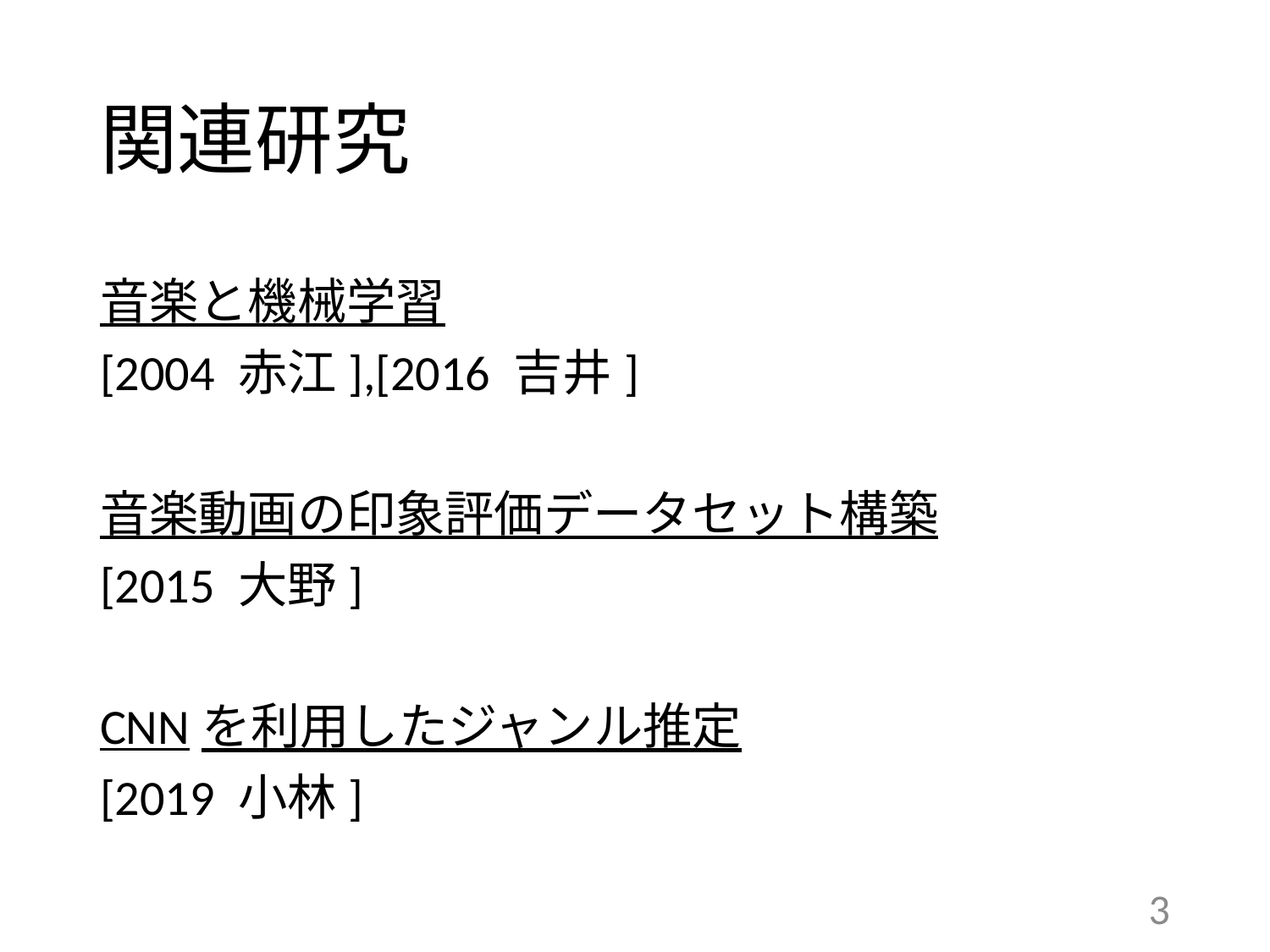

# 関連研究

音楽と機械学習
[2004 赤江],[2016 吉井]

音楽動画の印象評価データセット構築
[2015 大野]

CNNを利用したジャンル推定
[2019 小林]
3